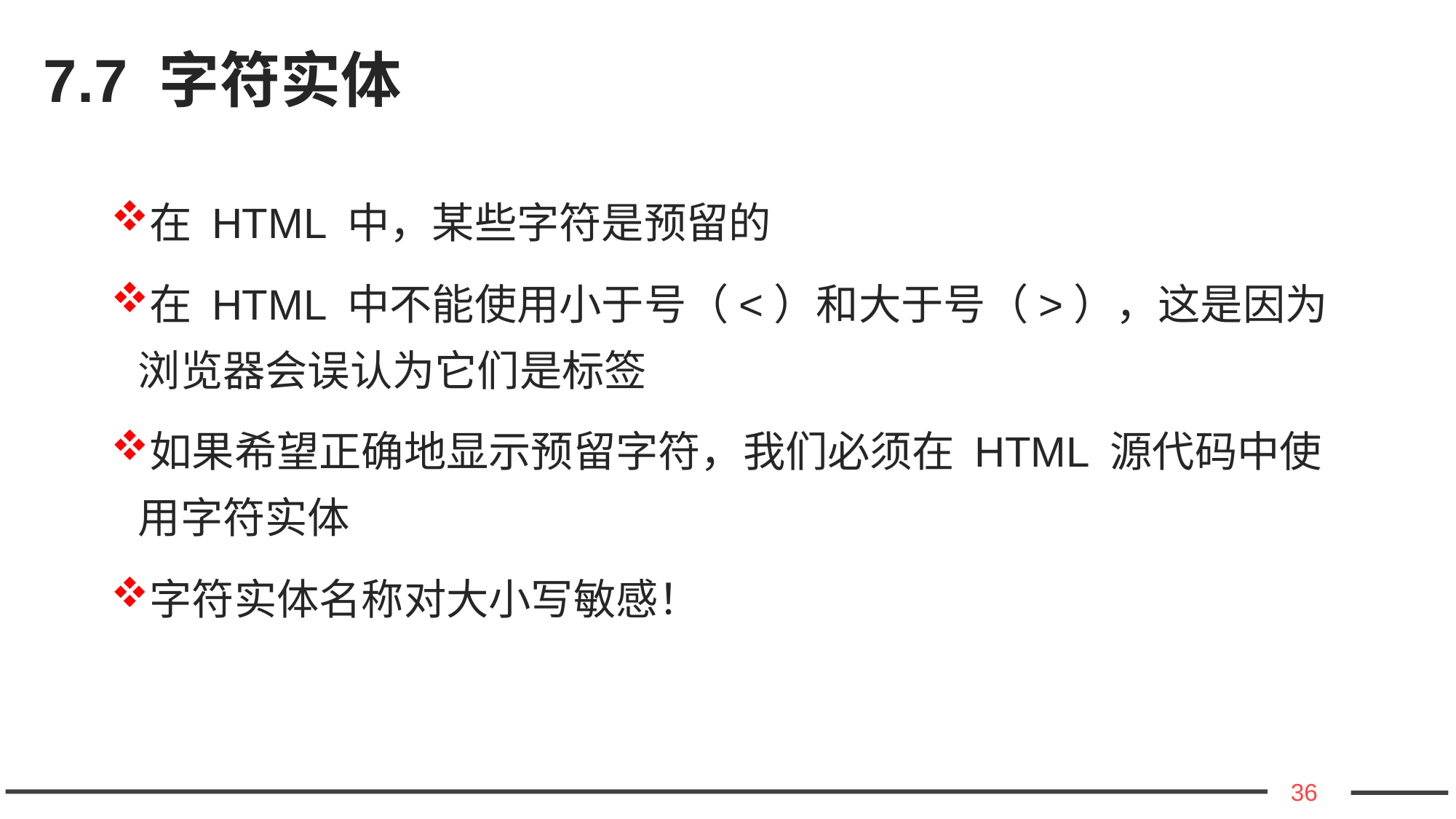

# 7.7 字符实体
在 HTML 中，某些字符是预留的
在 HTML 中不能使用小于号（<）和大于号（>），这是因为浏览器会误认为它们是标签
如果希望正确地显示预留字符，我们必须在 HTML 源代码中使用字符实体
字符实体名称对大小写敏感！